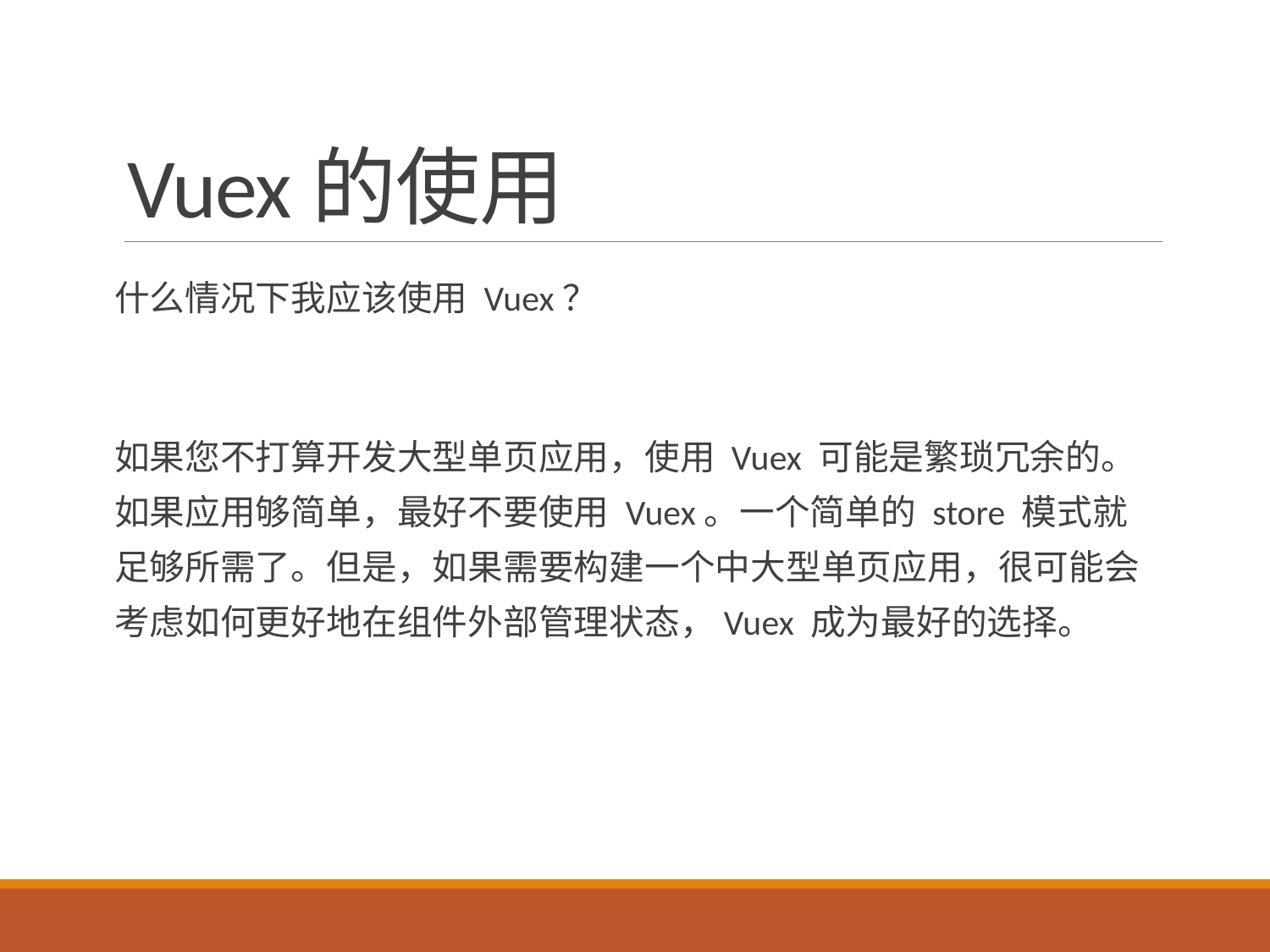

# Vuex的使用
什么情况下我应该使用 Vuex？

如果您不打算开发大型单页应用，使用 Vuex 可能是繁琐冗余的。如果应用够简单，最好不要使用 Vuex。一个简单的 store 模式就足够所需了。但是，如果需要构建一个中大型单页应用，很可能会考虑如何更好地在组件外部管理状态，Vuex 成为最好的选择。